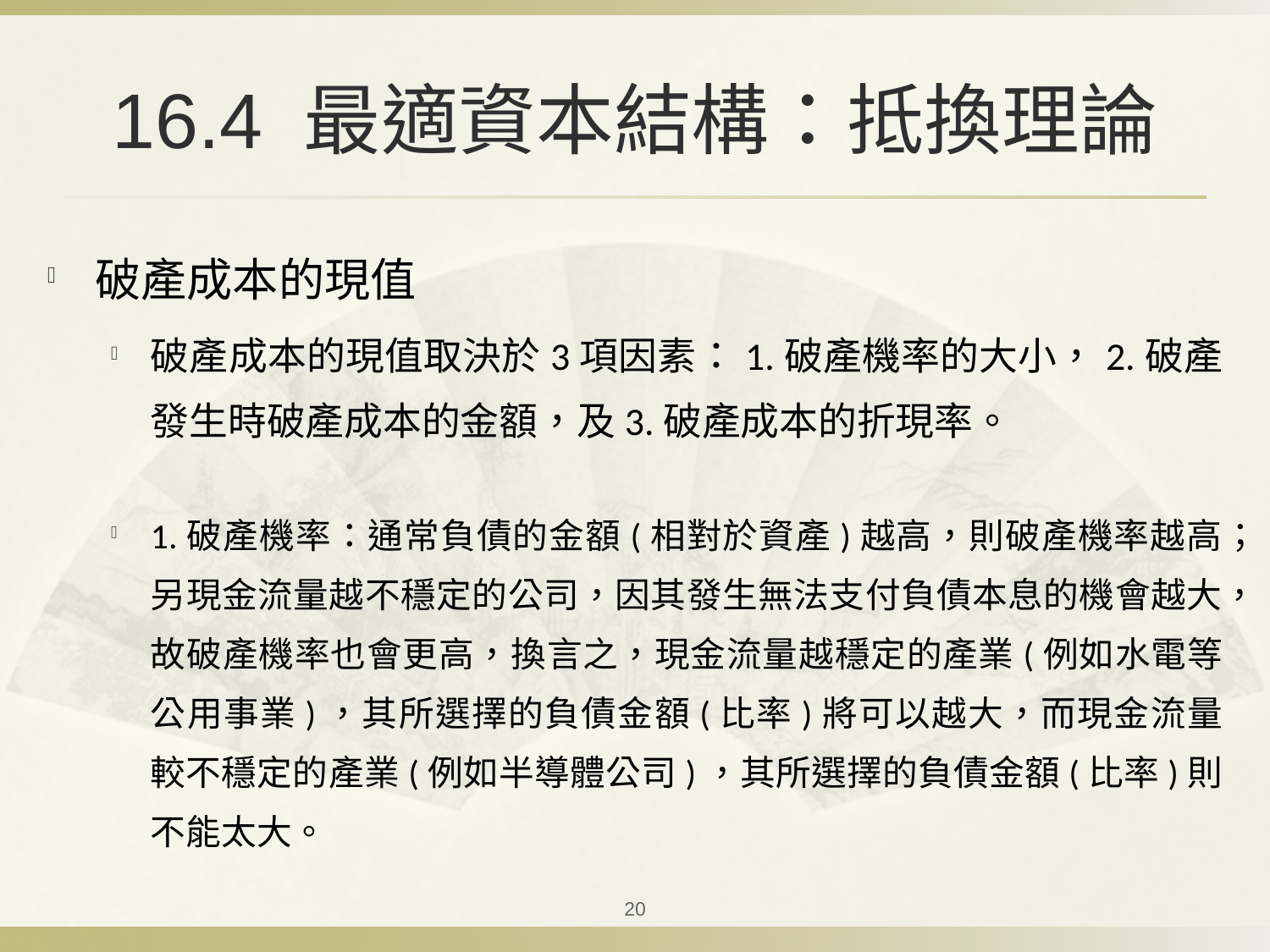

# 16.4 最適資本結構：抵換理論
破產成本的現值
破產成本的現值取決於3項因素：1.破產機率的大小，2.破產發生時破產成本的金額，及3.破產成本的折現率。

1.破產機率：通常負債的金額(相對於資產)越高，則破產機率越高；另現金流量越不穩定的公司，因其發生無法支付負債本息的機會越大，故破產機率也會更高，換言之，現金流量越穩定的產業(例如水電等公用事業)，其所選擇的負債金額(比率)將可以越大，而現金流量較不穩定的產業(例如半導體公司)，其所選擇的負債金額(比率)則不能太大。

20